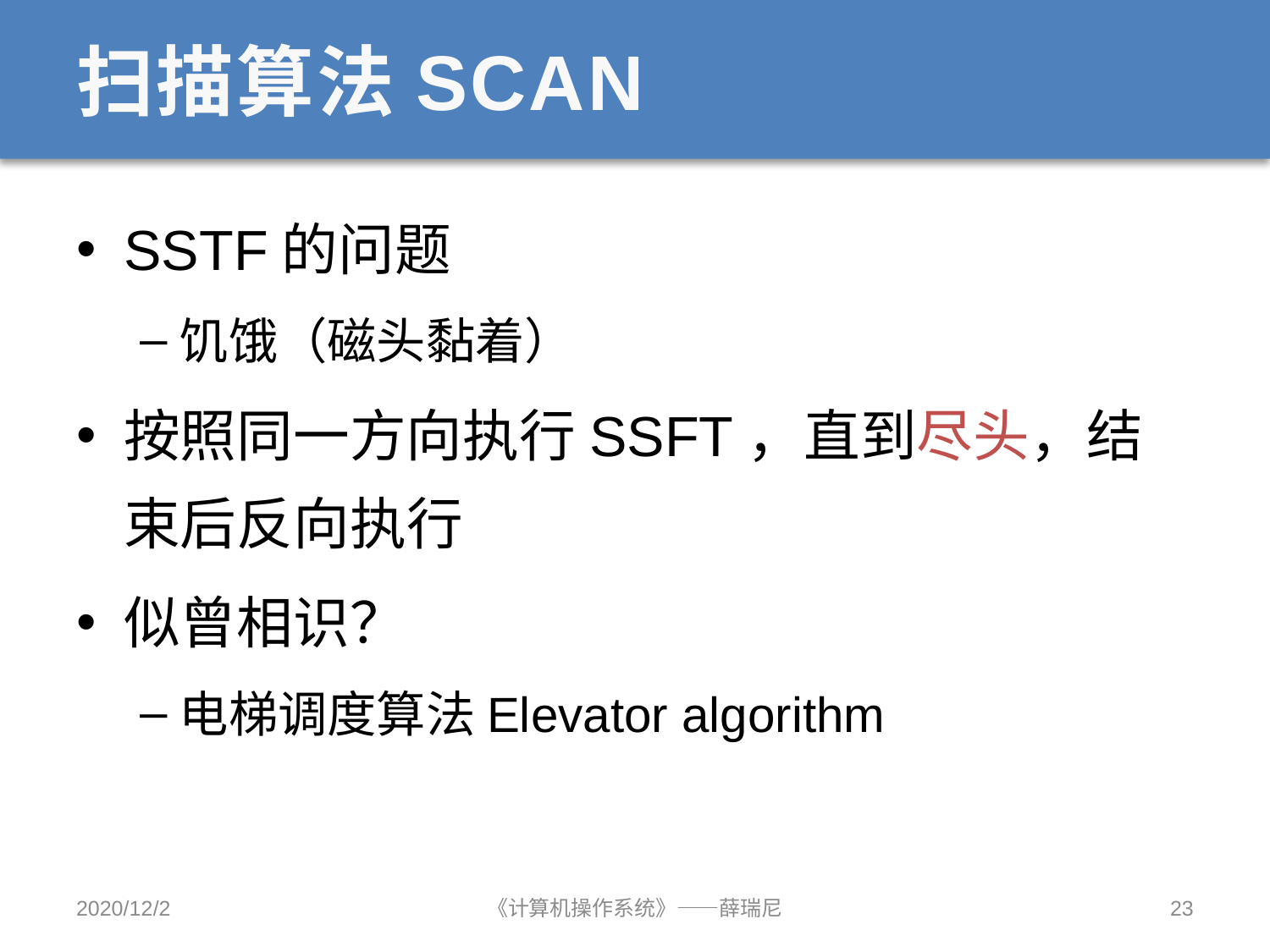

# 扫描算法SCAN
SSTF的问题
饥饿（磁头黏着）
按照同一方向执行SSFT，直到尽头，结束后反向执行
似曾相识？
电梯调度算法Elevator algorithm
2020/12/2
《计算机操作系统》——薛瑞尼
23